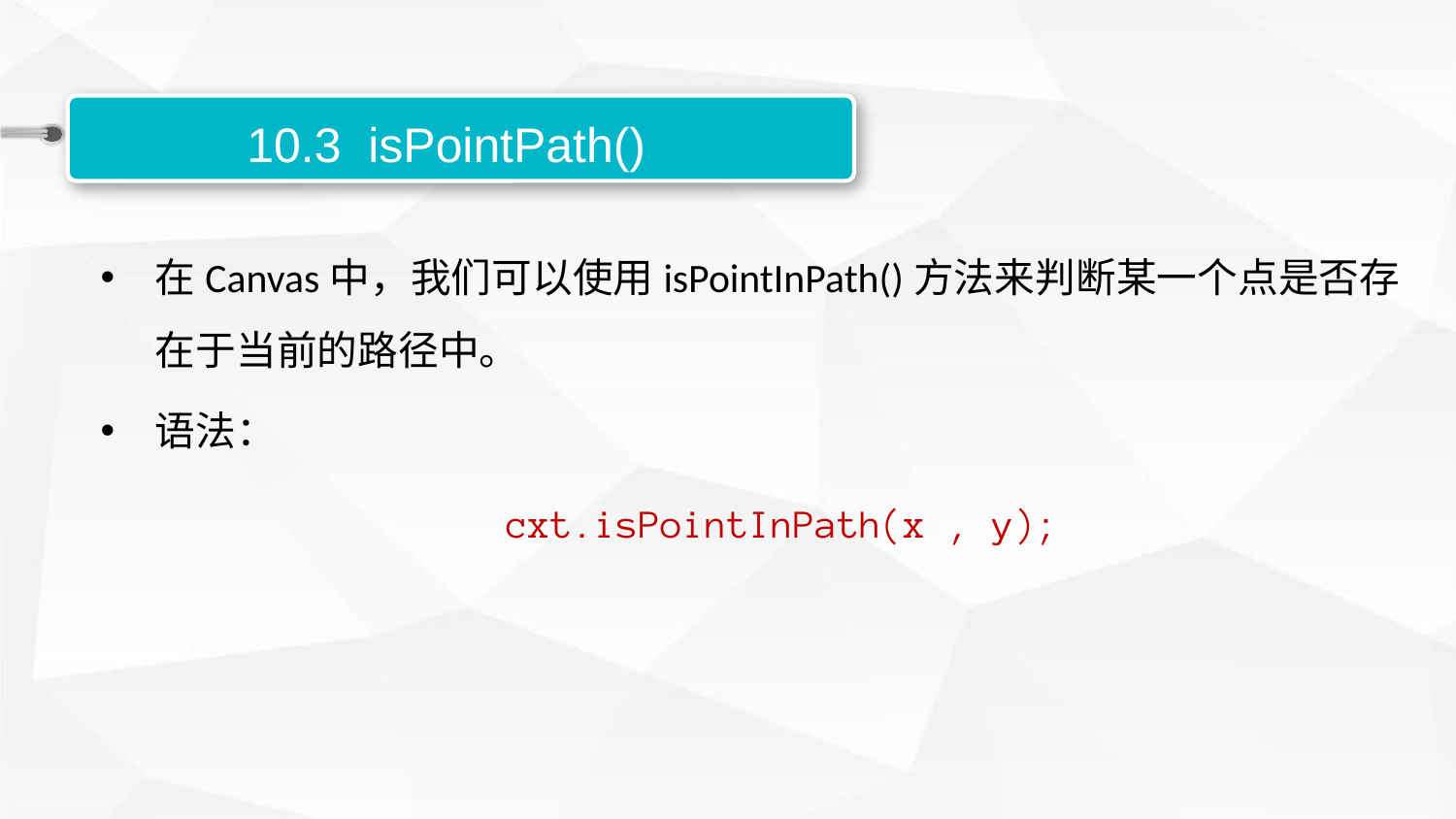

10.3  isPointPath()

在Canvas中，我们可以使用isPointInPath()方法来判断某一个点是否存在于当前的路径中。
语法：
cxt.isPointInPath(x , y);